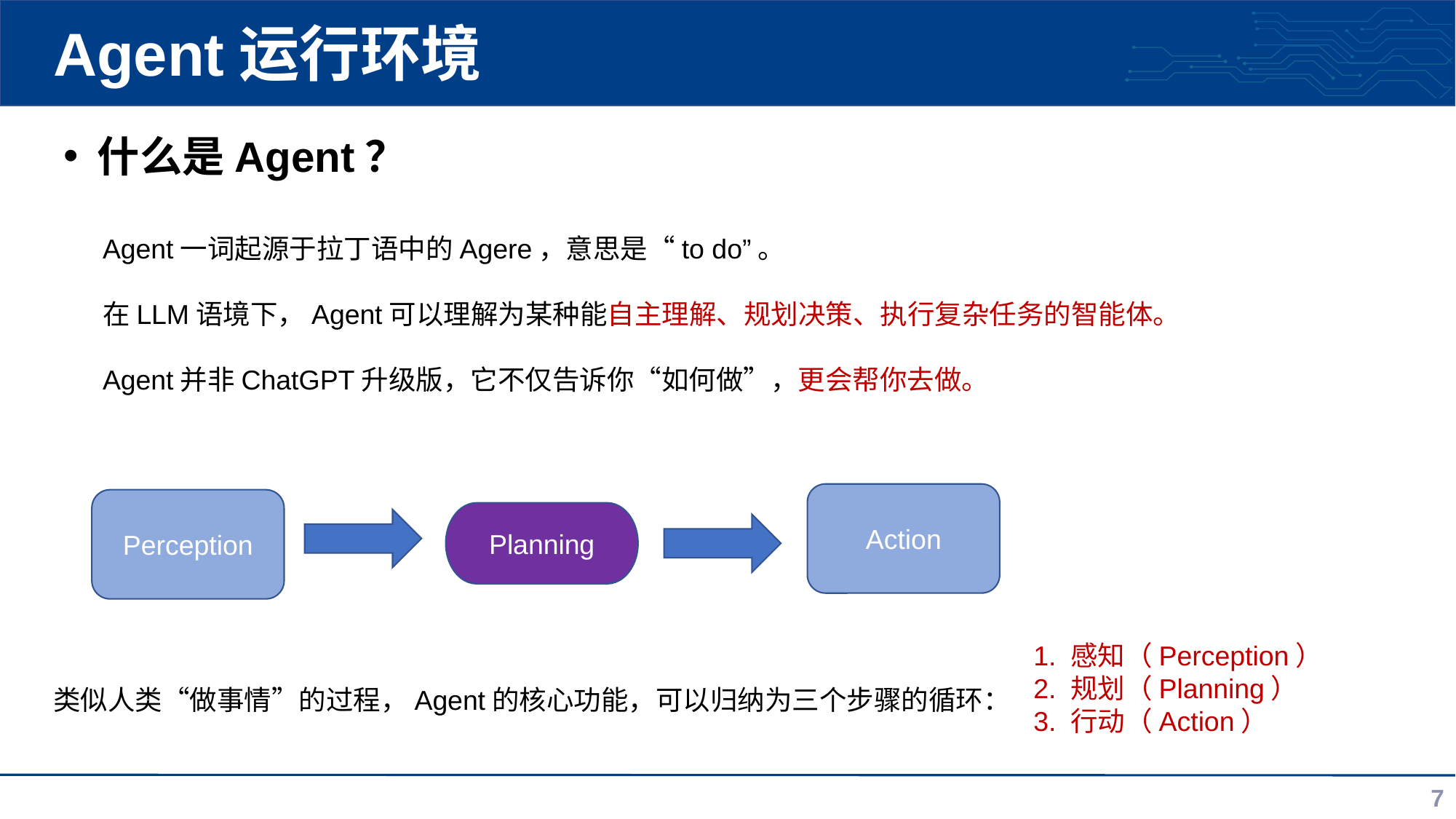

# Agent运行环境
什么是Agent？
Agent一词起源于拉丁语中的Agere，意思是“to do”。

在LLM语境下，Agent可以理解为某种能自主理解、规划决策、执行复杂任务的智能体。

Agent并非ChatGPT升级版，它不仅告诉你“如何做”，更会帮你去做。

Action

Perception
Planning

1. 感知（Perception）
2. 规划（Planning）
3. 行动（Action）

类似人类“做事情”的过程，Agent的核心功能，可以归纳为三个步骤的循环：

7